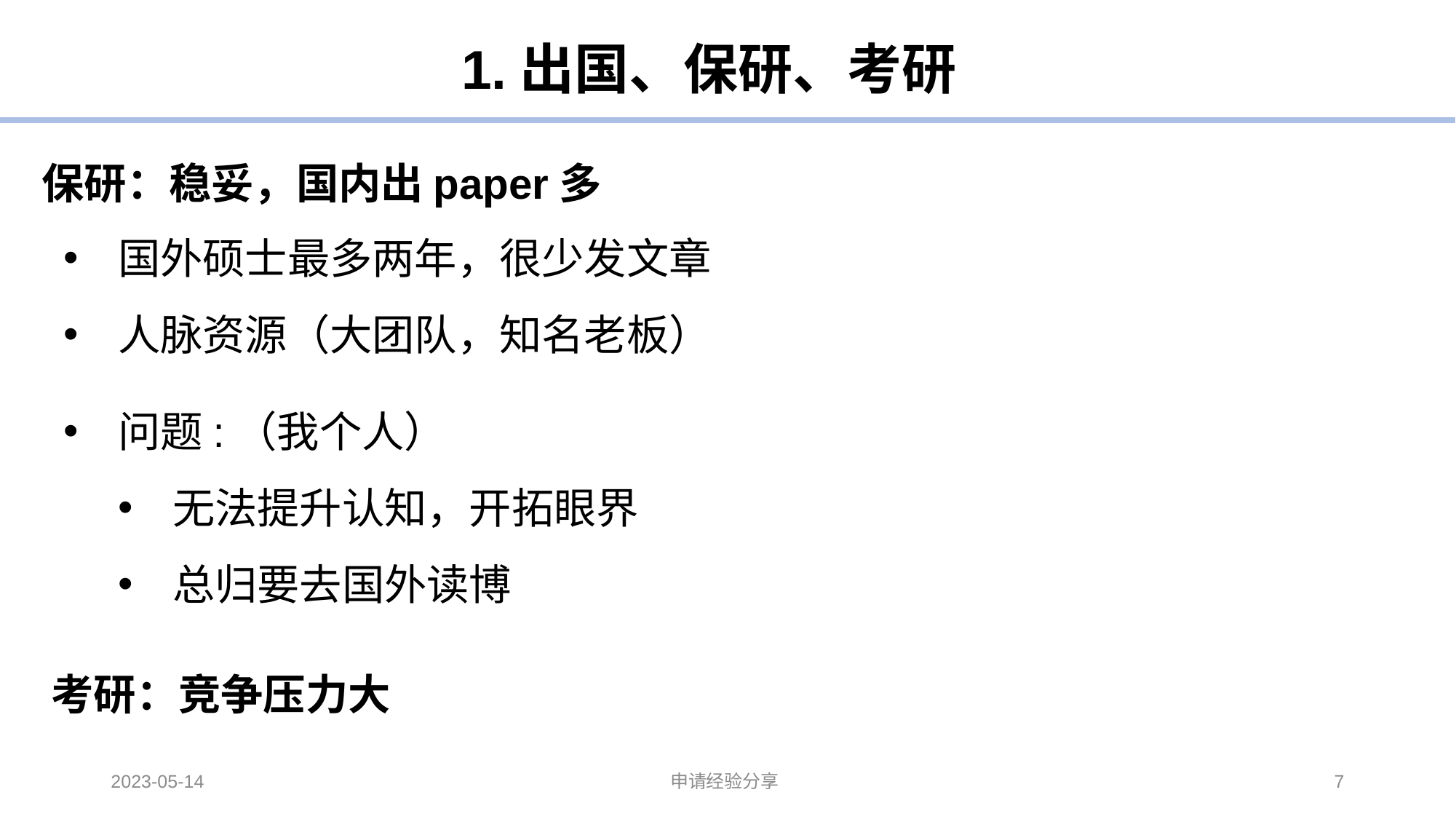

1.出国、保研、考研
保研：稳妥，国内出paper多
国外硕士最多两年，很少发文章
人脉资源（大团队，知名老板）
问题:（我个人）
无法提升认知，开拓眼界
总归要去国外读博
考研：竞争压力大
2023-05-14
申请经验分享
7